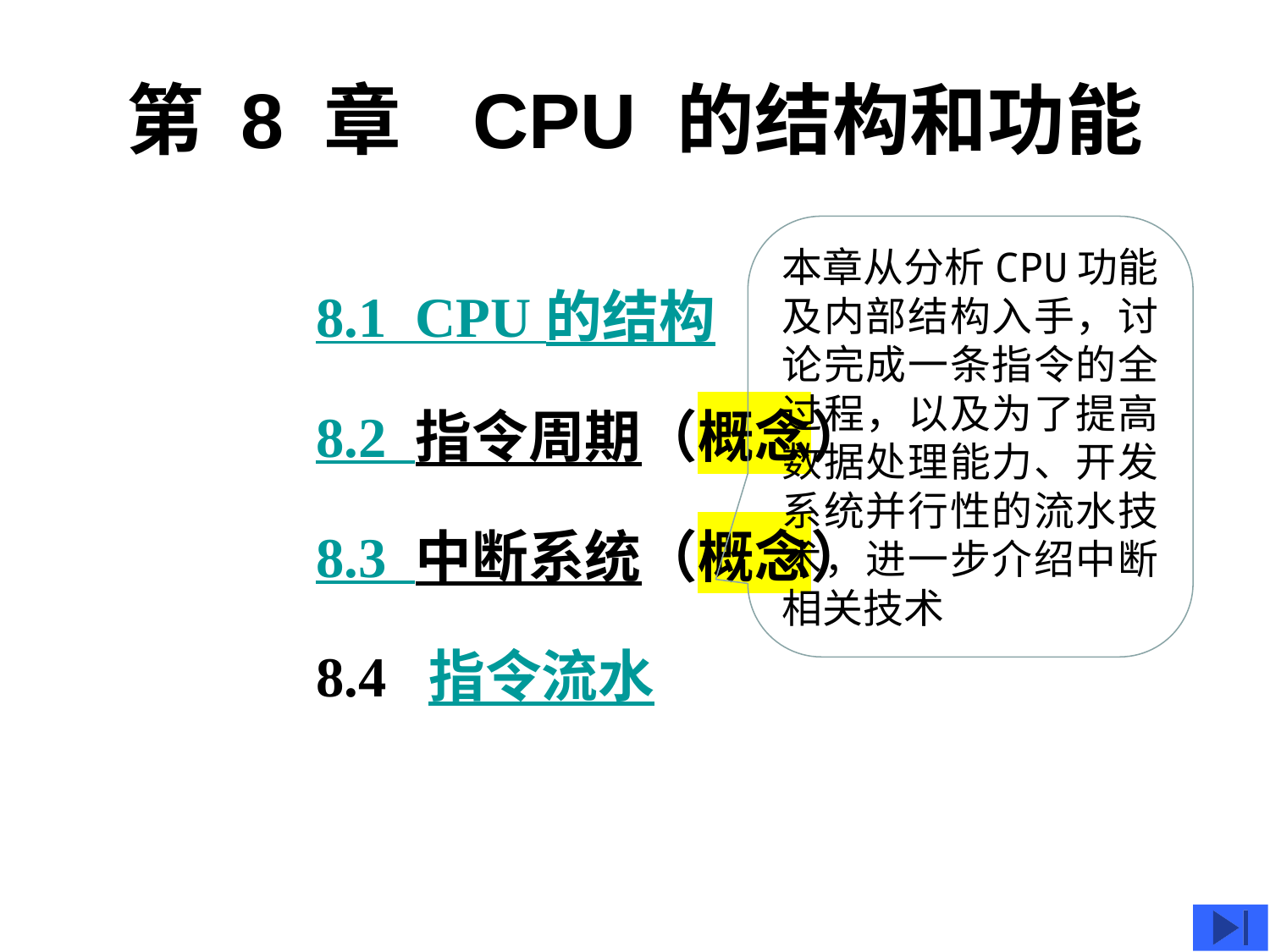

# 第 8 章   CPU 的结构和功能
本章从分析CPU功能及内部结构入手，讨论完成一条指令的全过程，以及为了提高数据处理能力、开发系统并行性的流水技术，进一步介绍中断相关技术
8.1  CPU 的结构
8.2  指令周期（概念）
8.3  中断系统（概念）
8.4  指令流水